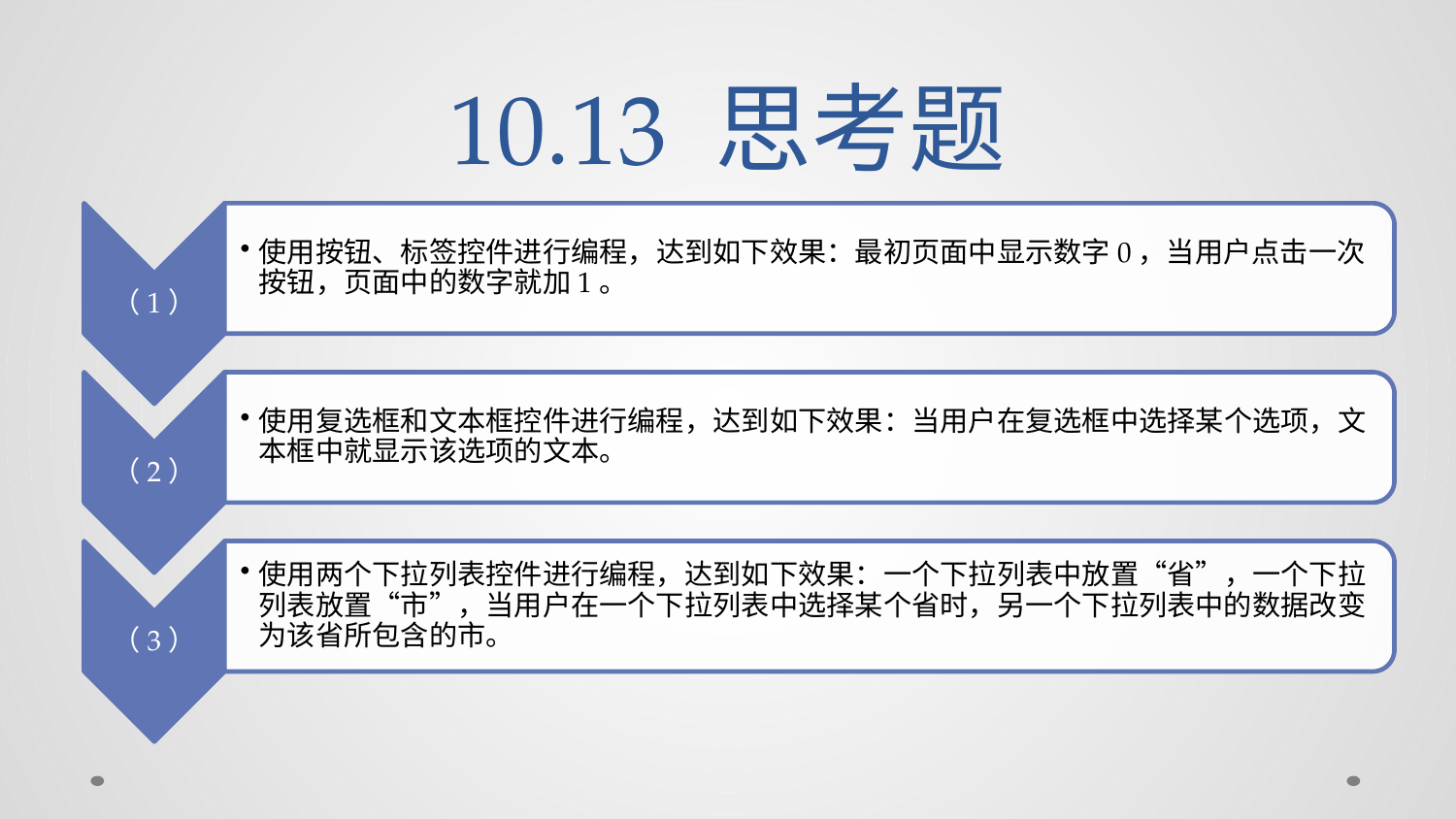

# 10.13 思考题
（1）
使用按钮、标签控件进行编程，达到如下效果：最初页面中显示数字0，当用户点击一次按钮，页面中的数字就加1。
（2）
使用复选框和文本框控件进行编程，达到如下效果：当用户在复选框中选择某个选项，文本框中就显示该选项的文本。
（3）
使用两个下拉列表控件进行编程，达到如下效果：一个下拉列表中放置“省”，一个下拉列表放置“市”，当用户在一个下拉列表中选择某个省时，另一个下拉列表中的数据改变为该省所包含的市。